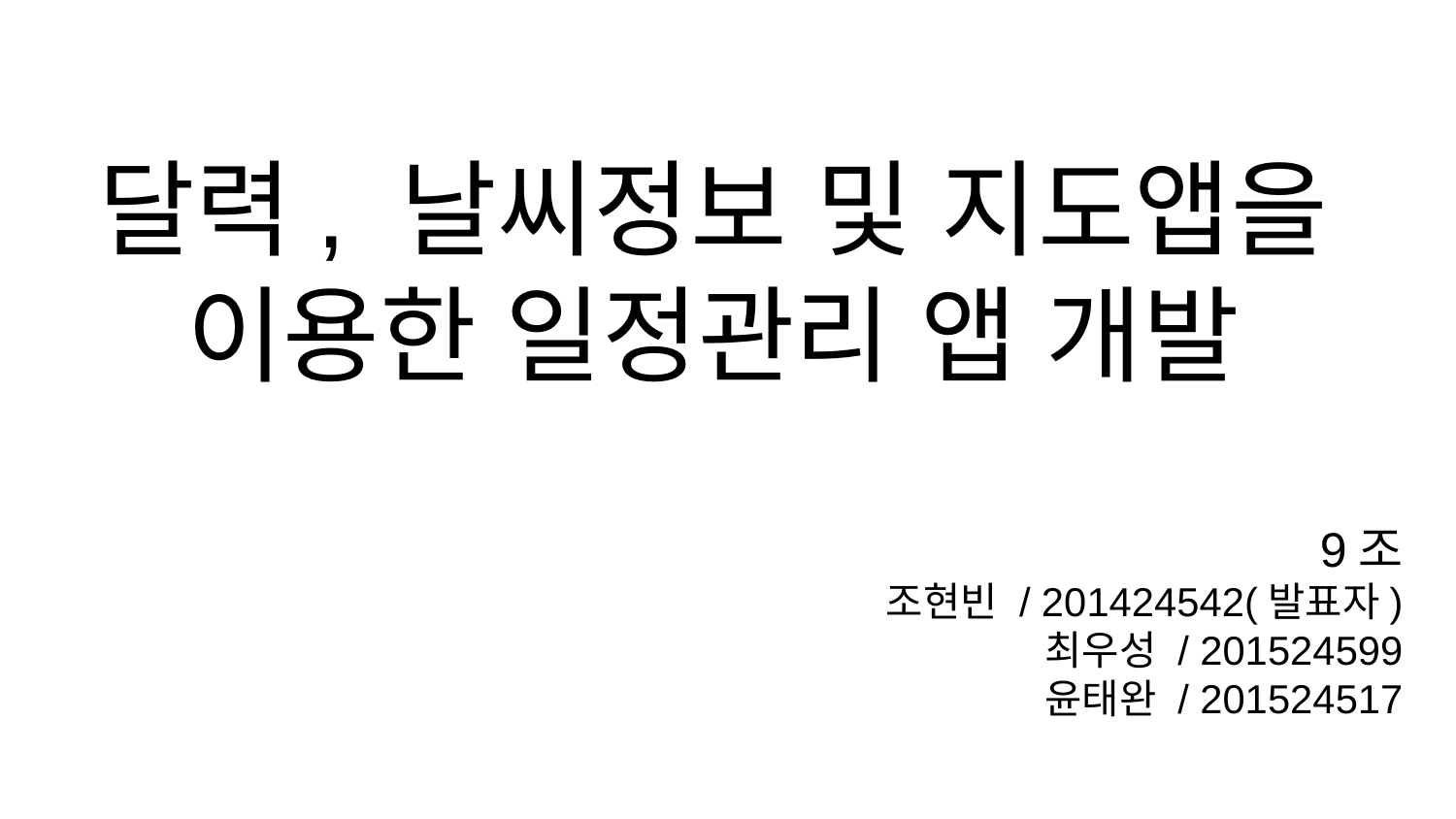

# 달력, 날씨정보 및 지도앱을
이용한 일정관리 앱 개발
9조
조현빈 / 201424542(발표자)
최우성 / 201524599
윤태완 / 201524517